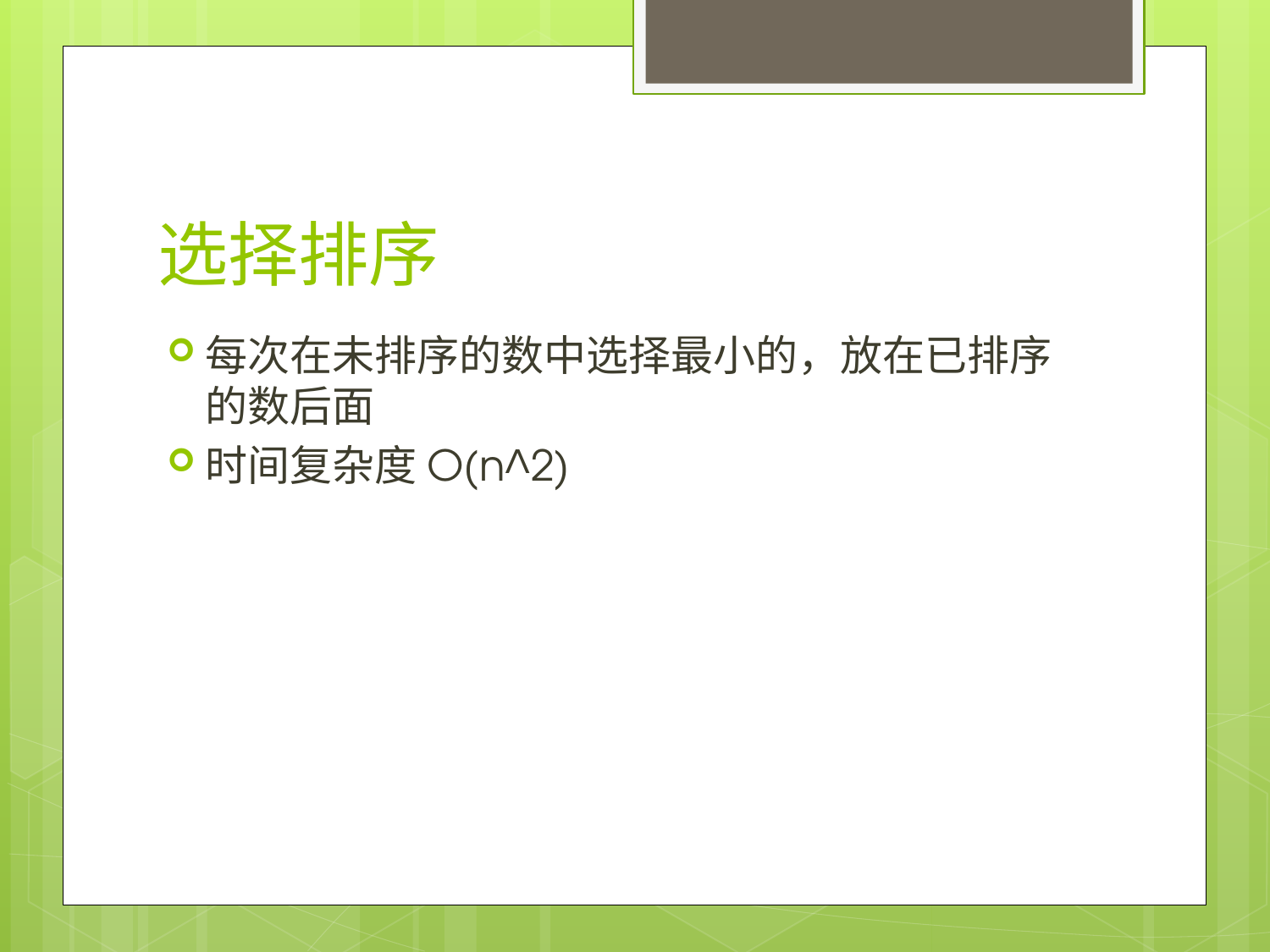

# 选择排序
每次在未排序的数中选择最小的，放在已排序的数后面
时间复杂度O(n^2)